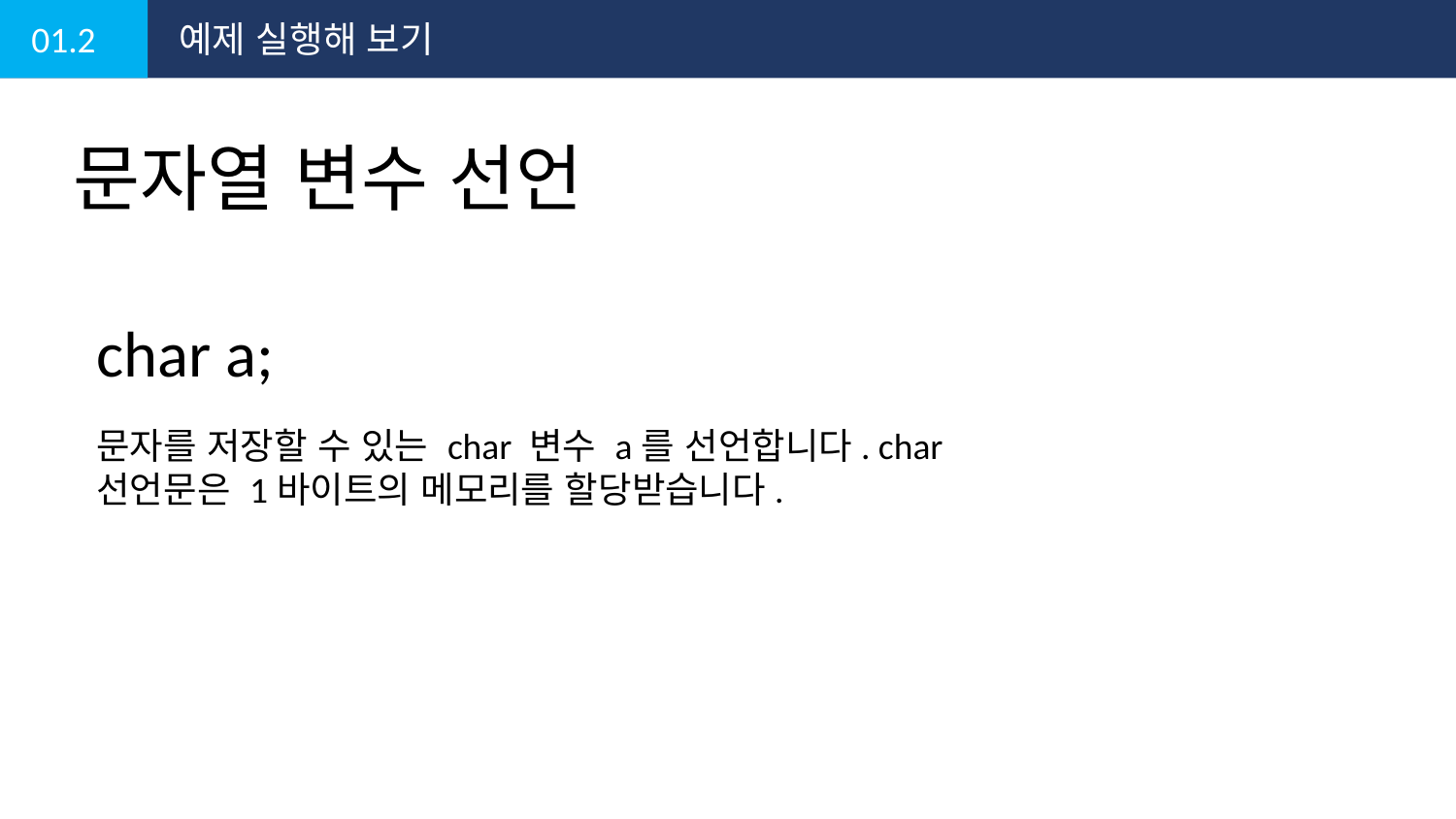

01.2
예제 실행해 보기
문자열 변수 선언
char a;
문자를 저장할 수 있는 char 변수 a를 선언합니다. char 선언문은 1바이트의 메모리를 할당받습니다.